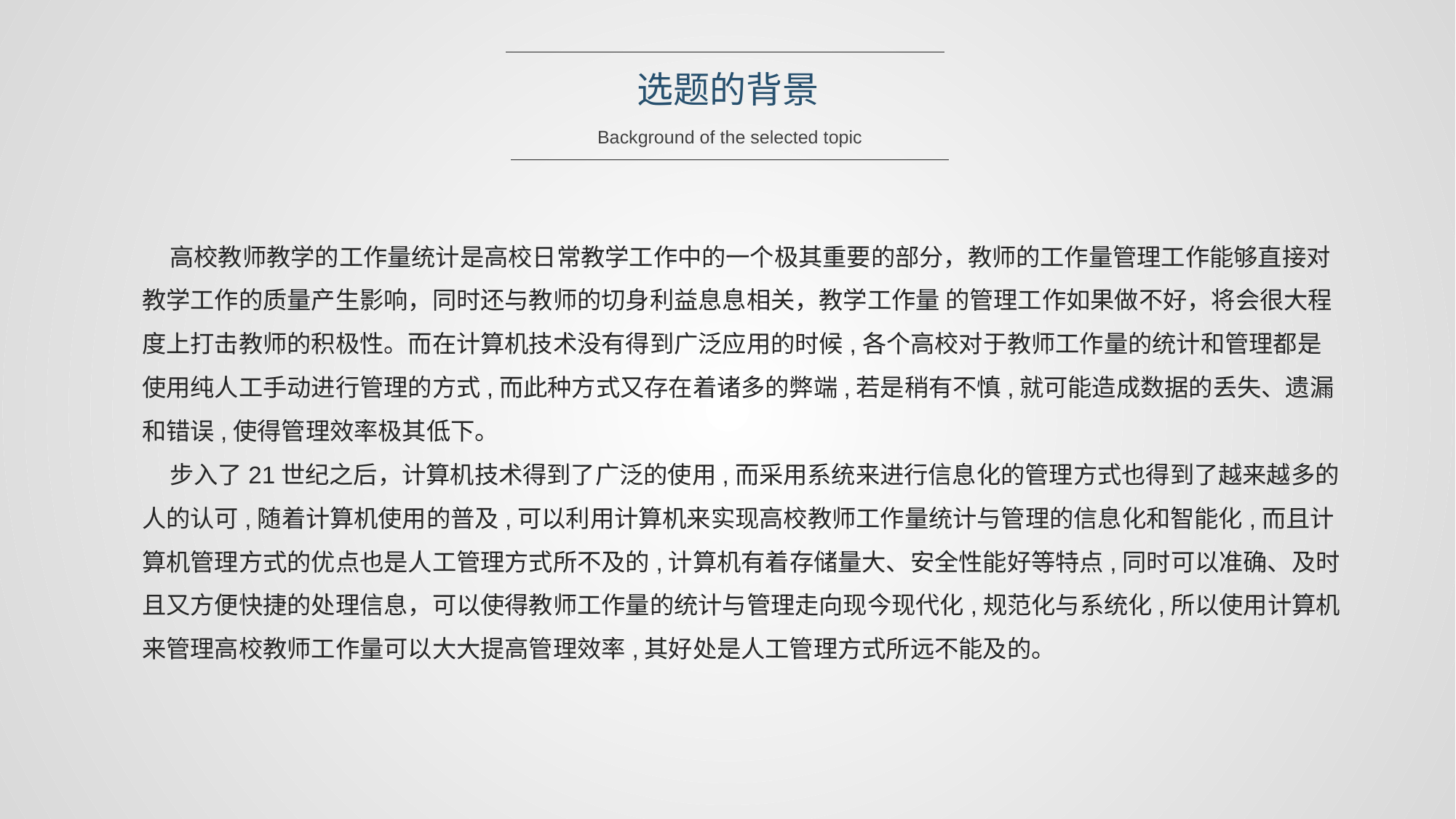

选题的背景
Background of the selected topic
    高校教师教学的工作量统计是高校日常教学工作中的一个极其重要的部分，教师的工作量管理工作能够直接对教学工作的质量产生影响，同时还与教师的切身利益息息相关，教学工作量 的管理工作如果做不好，将会很大程度上打击教师的积极性。而在计算机技术没有得到广泛应用的时候,各个高校对于教师工作量的统计和管理都是使用纯人工手动进行管理的方式,而此种方式又存在着诸多的弊端,若是稍有不慎,就可能造成数据的丢失、遗漏和错误,使得管理效率极其低下。
    步入了21世纪之后，计算机技术得到了广泛的使用,而采用系统来进行信息化的管理方式也得到了越来越多的人的认可,随着计算机使用的普及,可以利用计算机来实现高校教师工作量统计与管理的信息化和智能化,而且计算机管理方式的优点也是人工管理方式所不及的,计算机有着存储量大、安全性能好等特点,同时可以准确、及时且又方便快捷的处理信息，可以使得教师工作量的统计与管理走向现今现代化,规范化与系统化,所以使用计算机来管理高校教师工作量可以大大提高管理效率,其好处是人工管理方式所远不能及的。